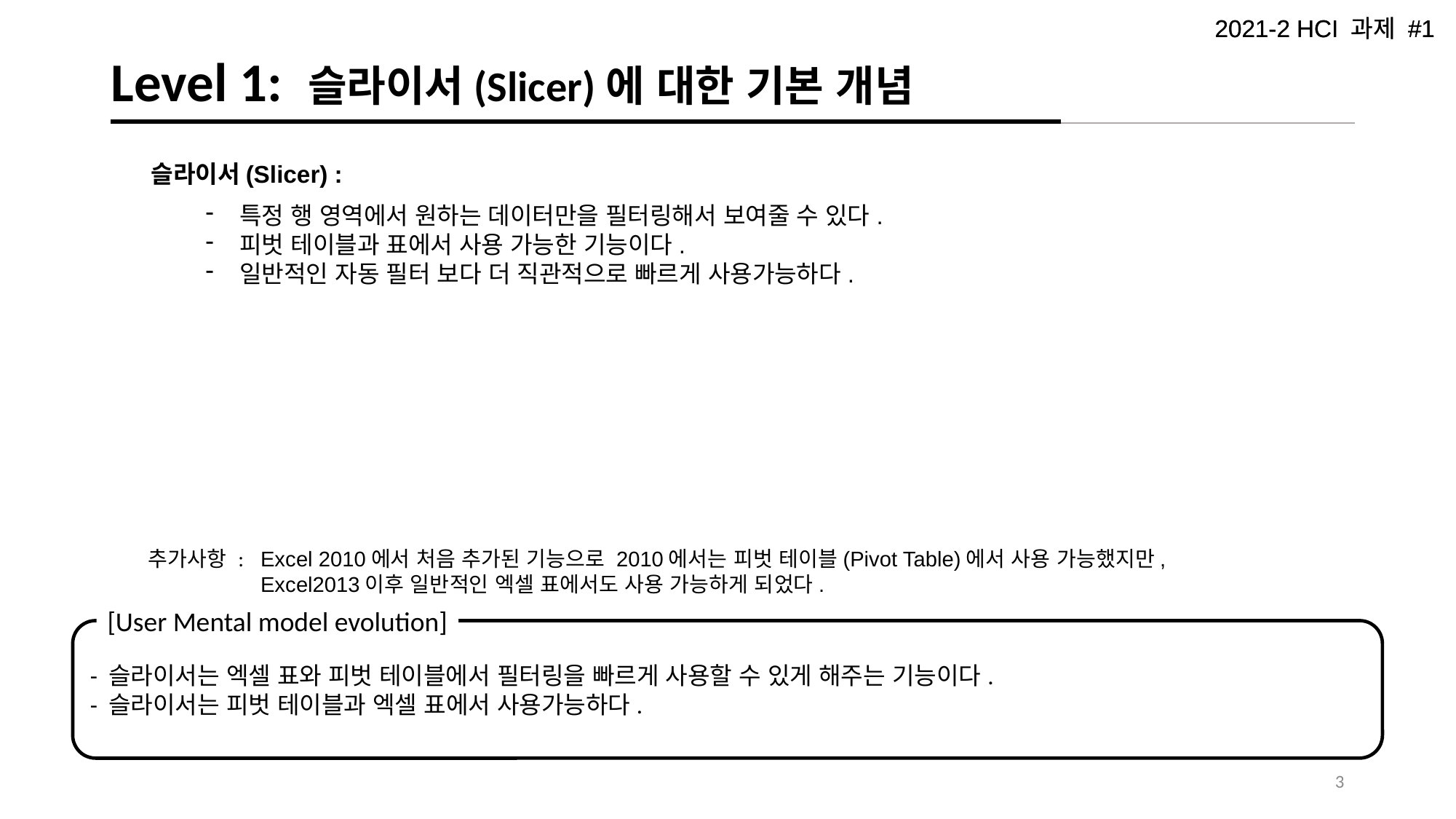

# Level 1: 슬라이서(Slicer)에 대한 기본 개념
슬라이서(Slicer) :
특정 행 영역에서 원하는 데이터만을 필터링해서 보여줄 수 있다.
피벗 테이블과 표에서 사용 가능한 기능이다.
일반적인 자동 필터 보다 더 직관적으로 빠르게 사용가능하다.
추가사항 :
Excel 2010에서 처음 추가된 기능으로 2010에서는 피벗 테이블(Pivot Table)에서 사용 가능했지만,
Excel2013이후 일반적인 엑셀 표에서도 사용 가능하게 되었다.
[User Mental model evolution]
- 슬라이서는 엑셀 표와 피벗 테이블에서 필터링을 빠르게 사용할 수 있게 해주는 기능이다.
- 슬라이서는 피벗 테이블과 엑셀 표에서 사용가능하다.
3